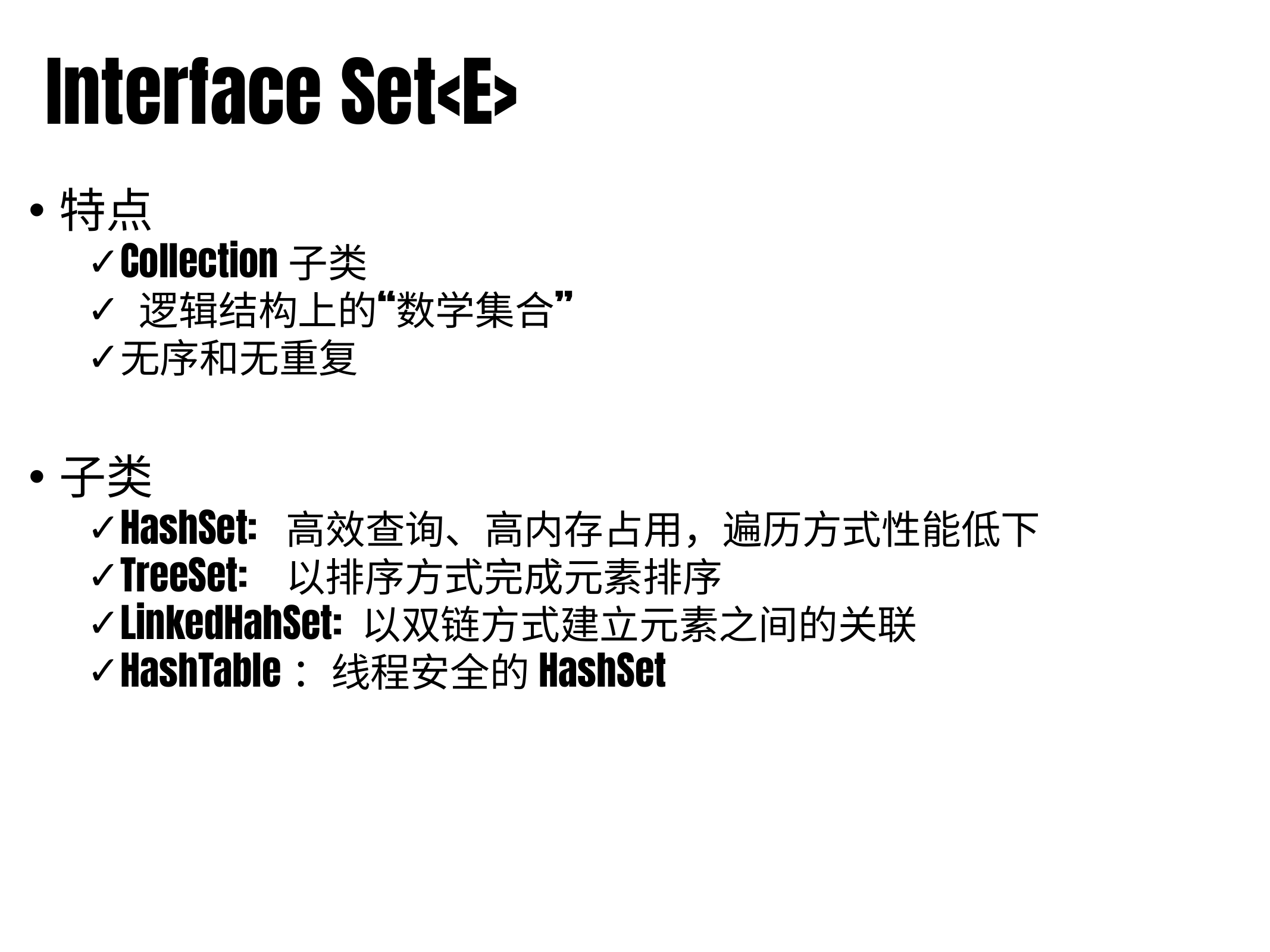

# Interface Set<E>
特点
Collection子类
 逻辑结构上的“数学集合”
无序和无重复

子类
HashSet:  高效查询、高内存占用，遍历方式性能低下
TreeSet:   以排序方式完成元素排序
LinkedHahSet: 以双链方式建立元素之间的关联
HashTable：线程安全的HashSet
6